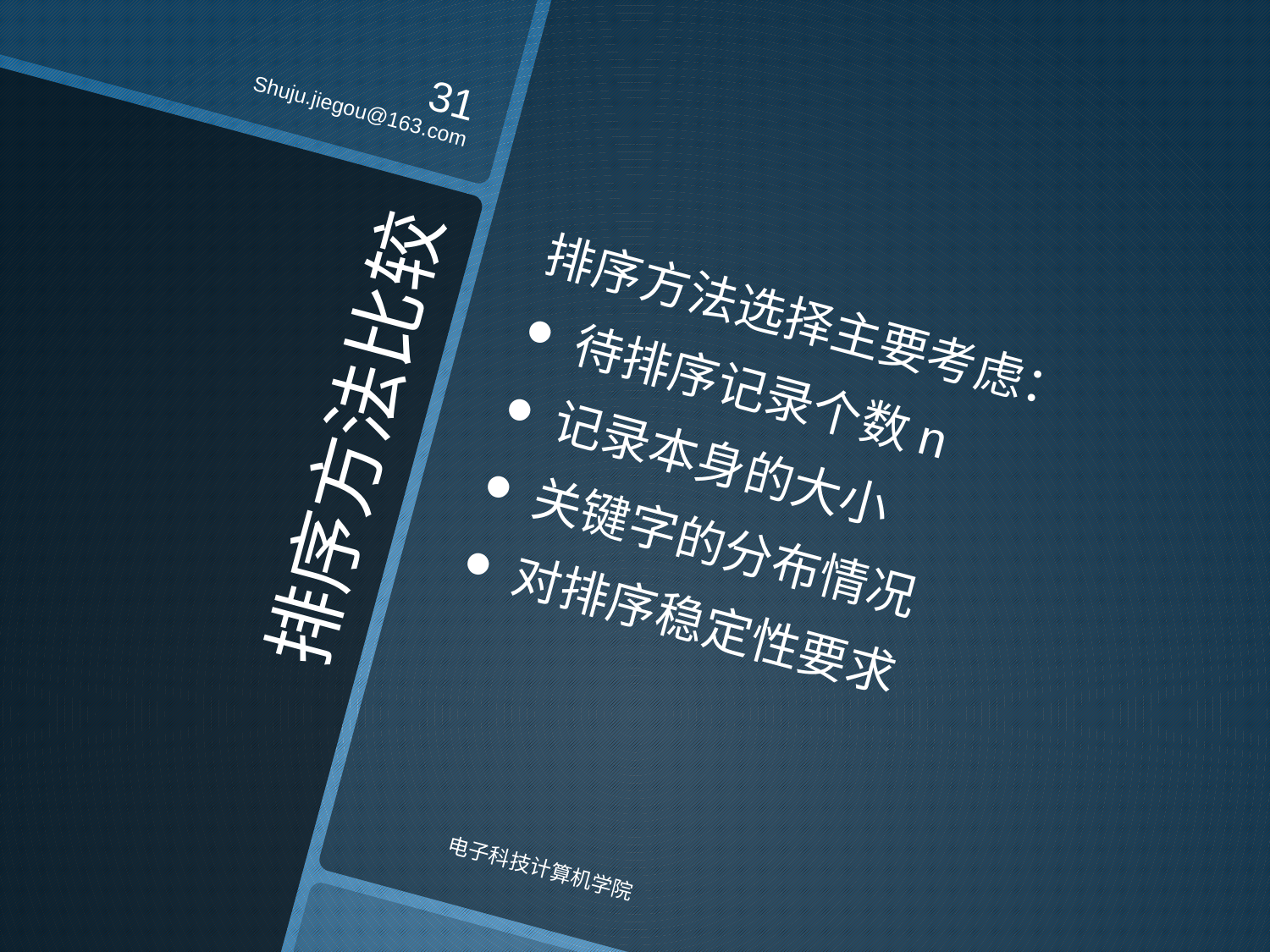

31
Shuju.jiegou@163.com
排序方法选择主要考虑：
待排序记录个数n
记录本身的大小
关键字的分布情况
对排序稳定性要求
# 排序方法比较
电子科技计算机学院